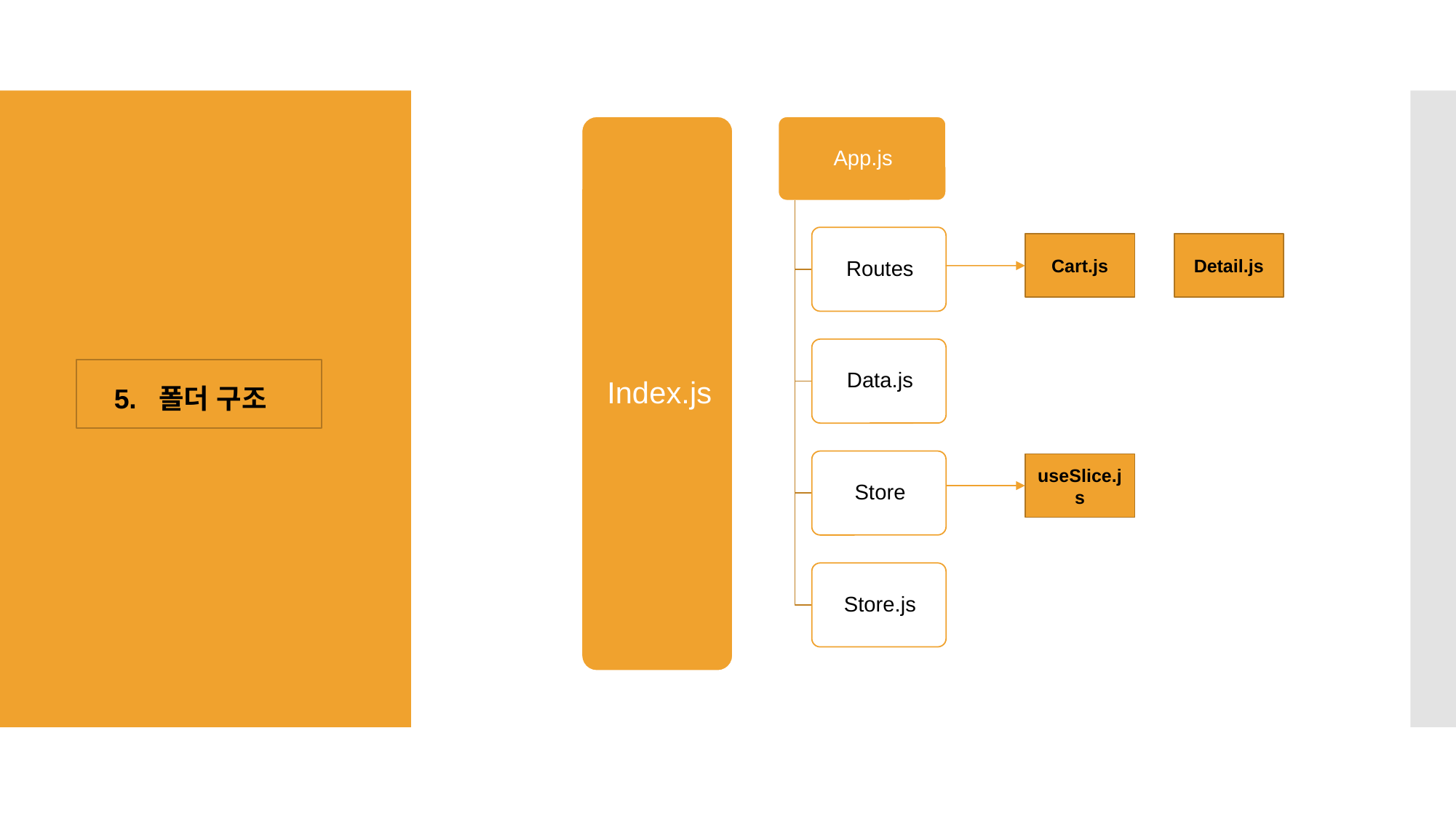

Index.js
App.js
Routes
Data.js
Store
Store.js
Cart.js
Detail.js

5.  폴더 구조
useSlice.js